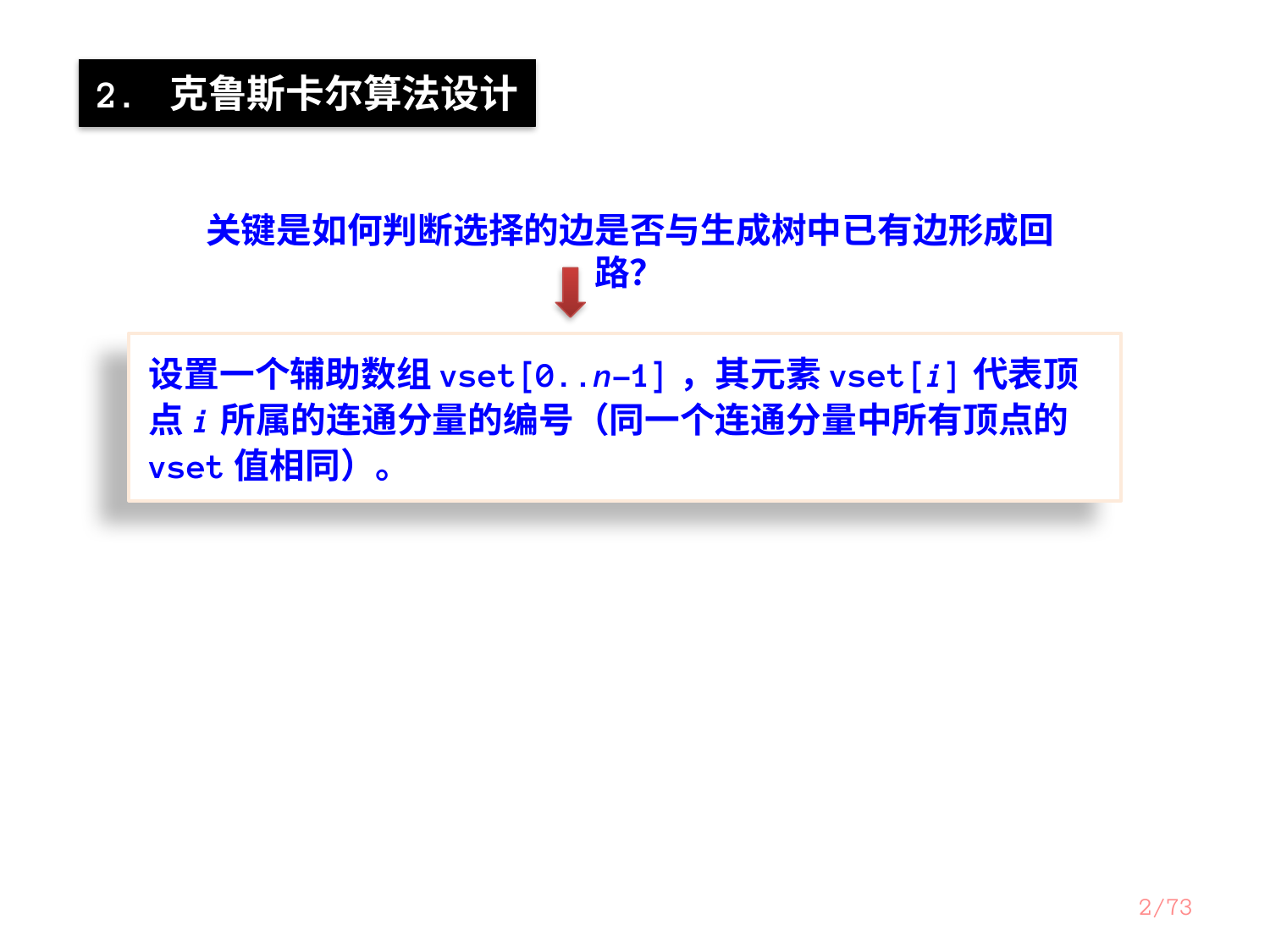

2. 克鲁斯卡尔算法设计
关键是如何判断选择的边是否与生成树中已有边形成回路？

设置一个辅助数组vset[0..n-1]，其元素vset[i]代表顶点i所属的连通分量的编号（同一个连通分量中所有顶点的vset值相同）。
2/73